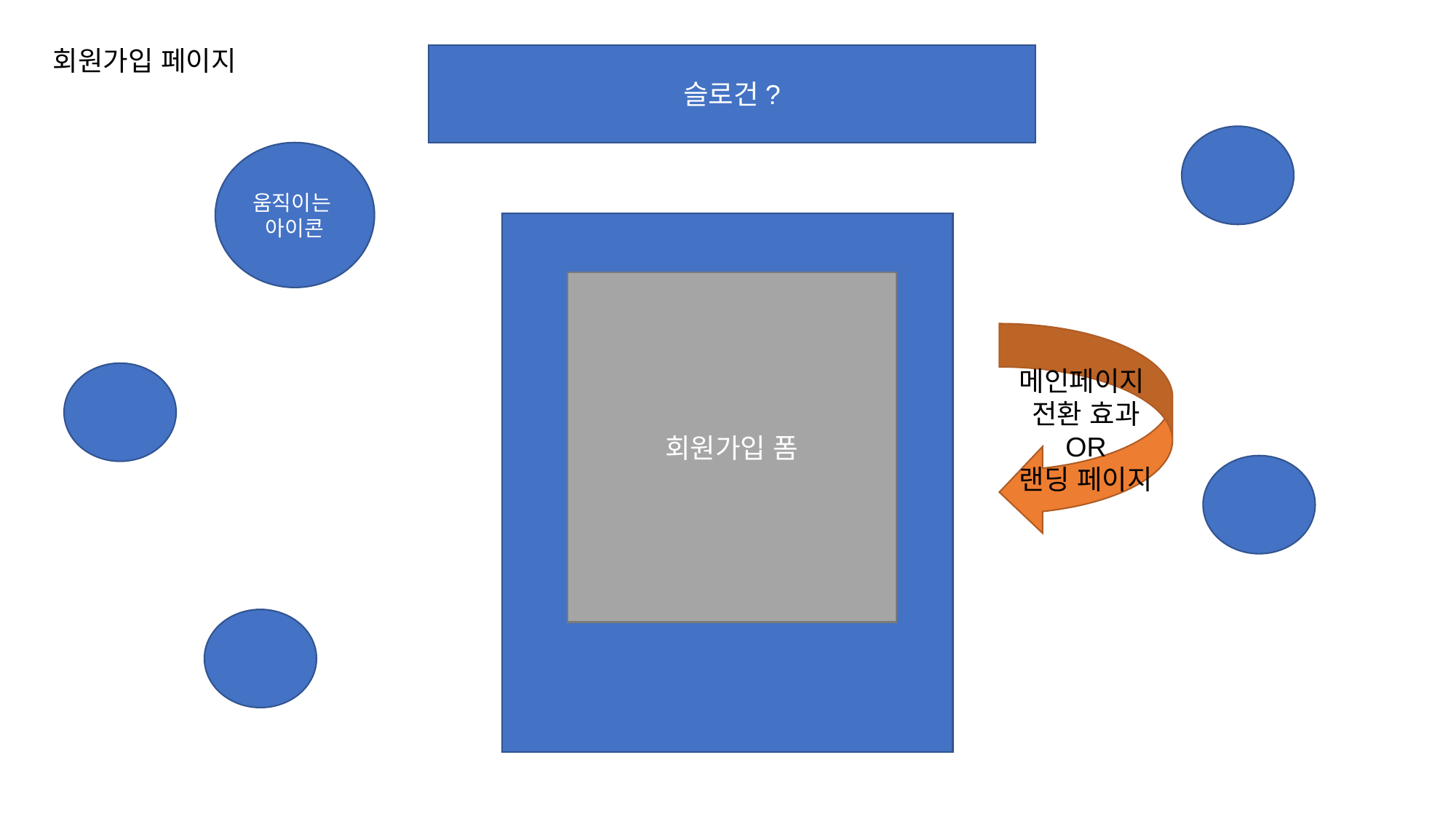

회원가입 페이지
슬로건?

움직이는
아이콘

회원가입 폼
메인페이지
전환 효과
OR
랜딩 페이지